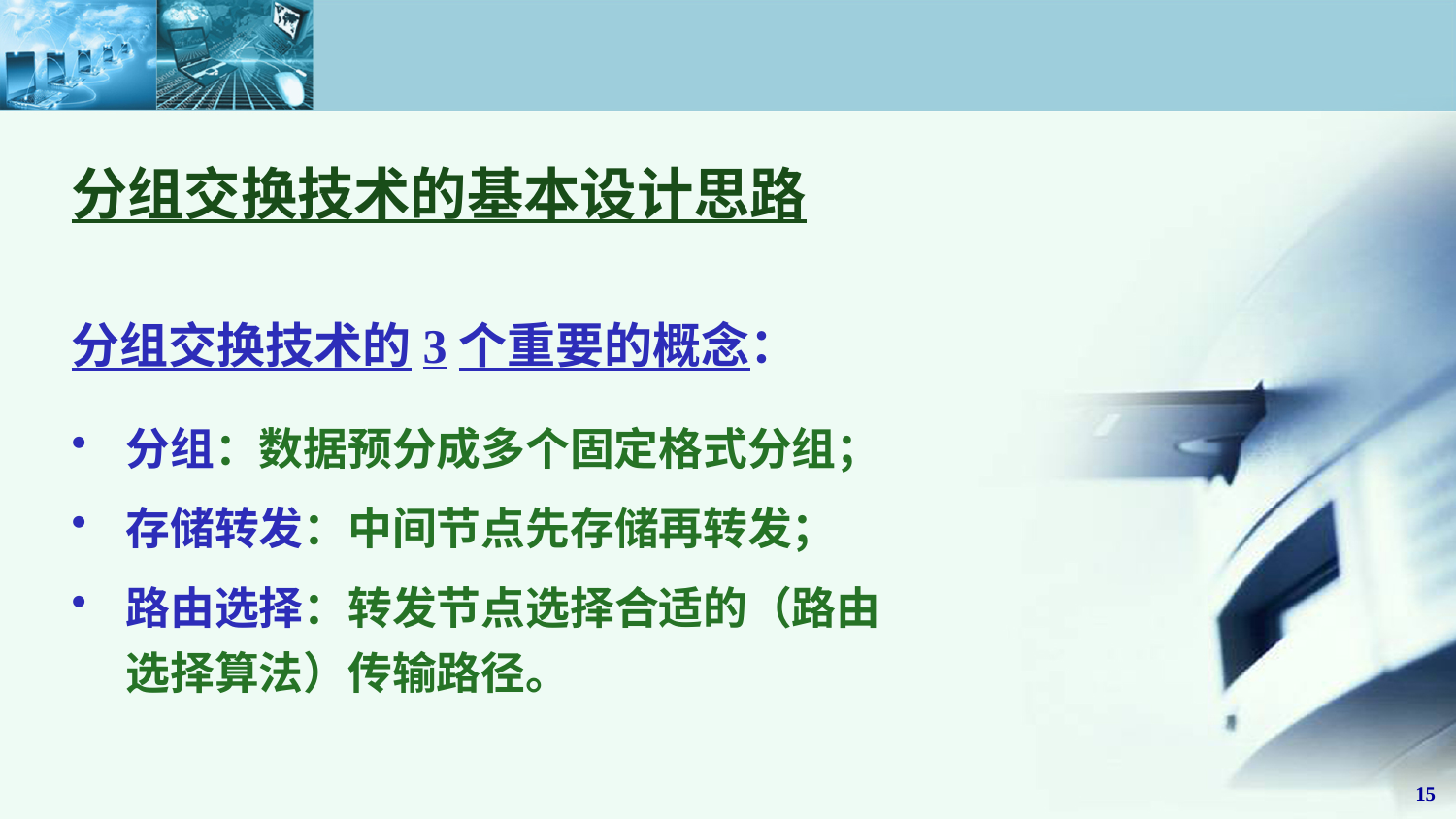

分组交换技术的基本设计思路
分组交换技术的3个重要的概念：

分组：数据预分成多个固定格式分组；
存储转发：中间节点先存储再转发；
路由选择：转发节点选择合适的（路由选择算法）传输路径。

15